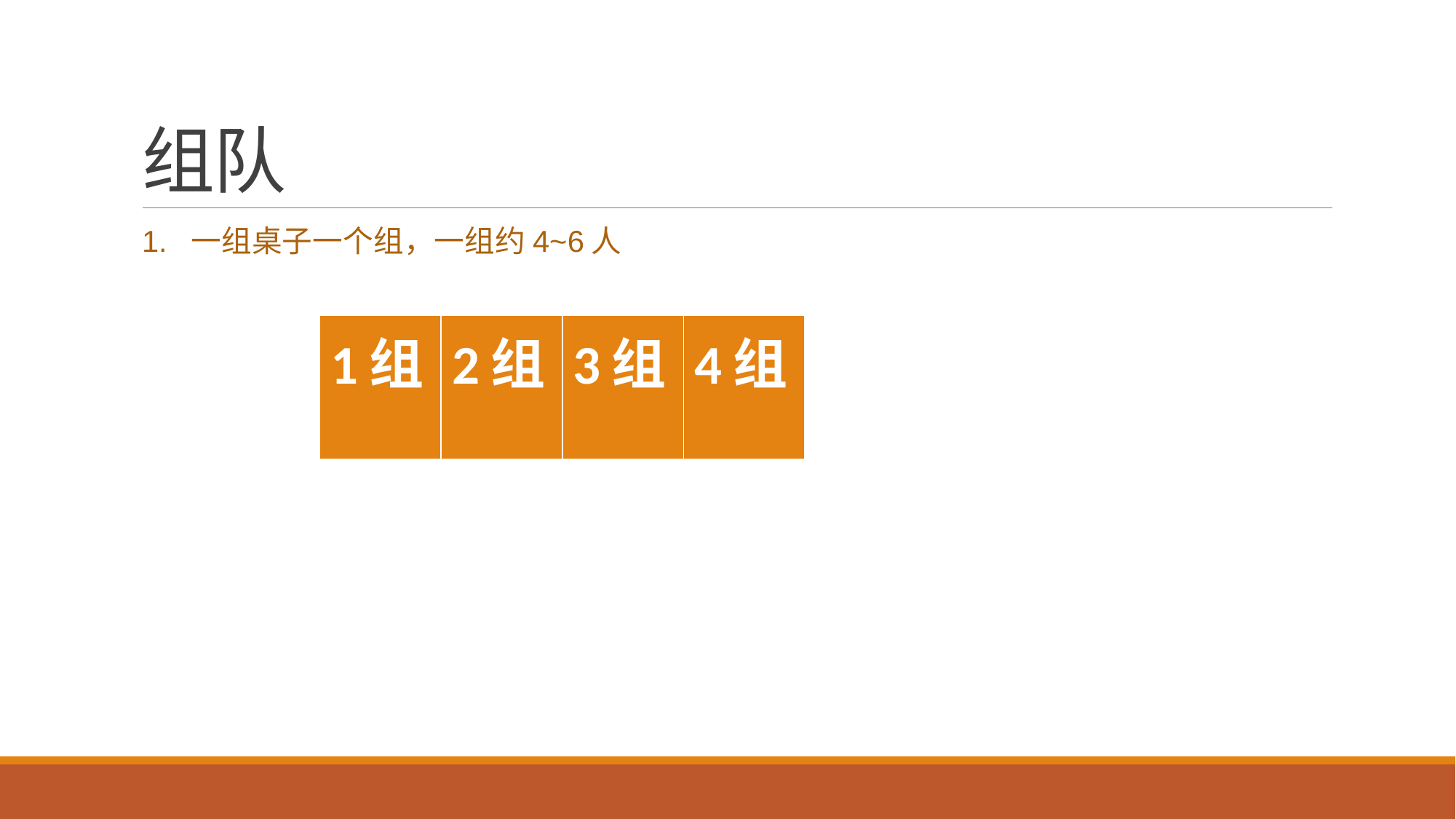

# 组队
1.  一组桌子一个组，一组约4~6人

| 1组 | 2组 | 3组 | 4组 |
| --- | --- | --- | --- |